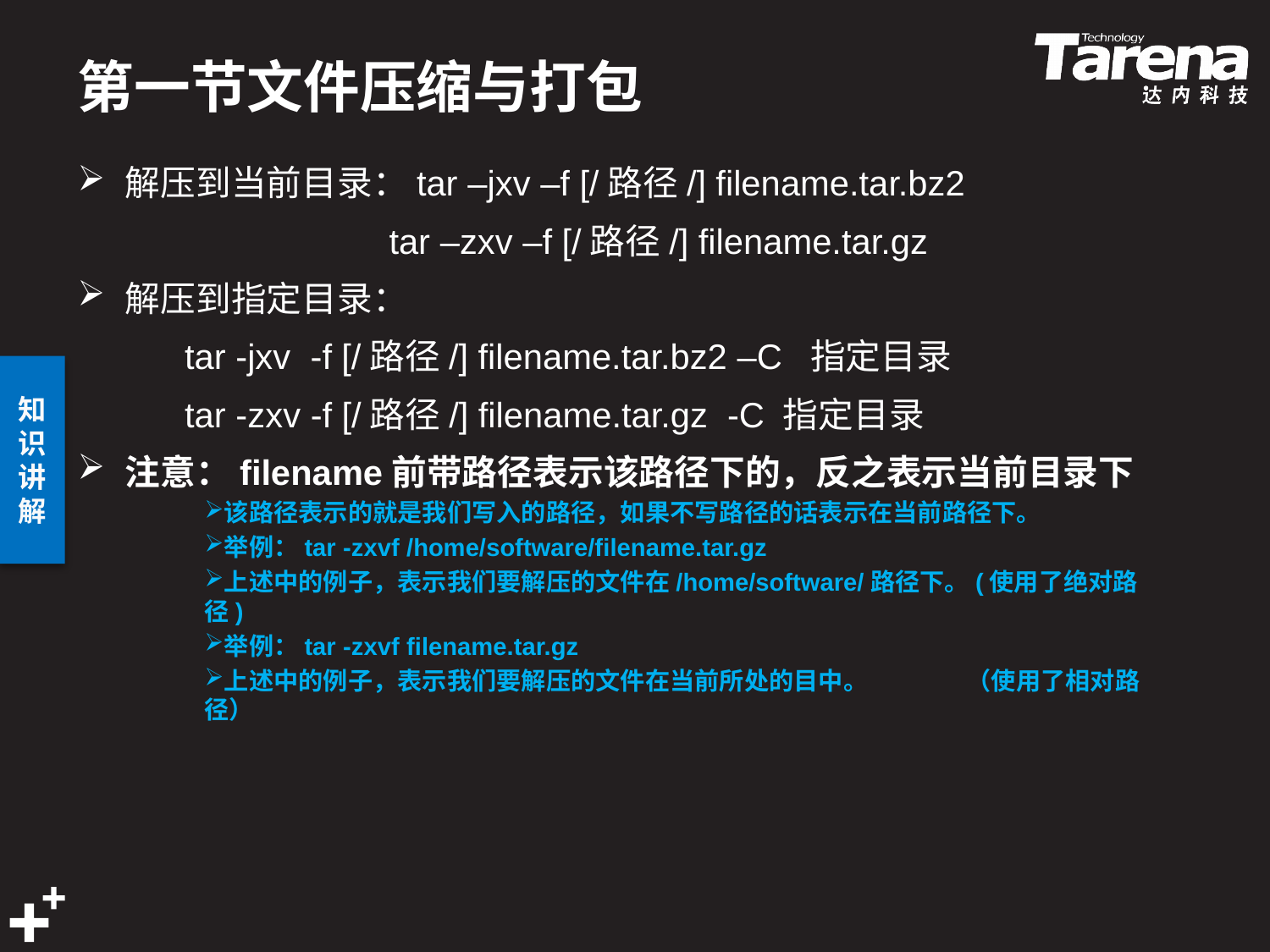

# 第一节文件压缩与打包
解压到当前目录：tar –jxv –f [/路径/] filename.tar.bz2
                                tar –zxv –f [/路径/] filename.tar.gz
解压到指定目录：
           tar -jxv  -f [/路径/] filename.tar.bz2 –C  指定目录
           tar -zxv -f [/路径/] filename.tar.gz  -C 指定目录
注意：filename前带路径表示该路径下的，反之表示当前目录下
该路径表示的就是我们写入的路径，如果不写路径的话表示在当前路径下。
举例：tar -zxvf /home/software/filename.tar.gz
上述中的例子，表示我们要解压的文件在/home/software/路径下。(使用了绝对路径)
举例：tar -zxvf filename.tar.gz
上述中的例子，表示我们要解压的文件在当前所处的目中。	（使用了相对路径）